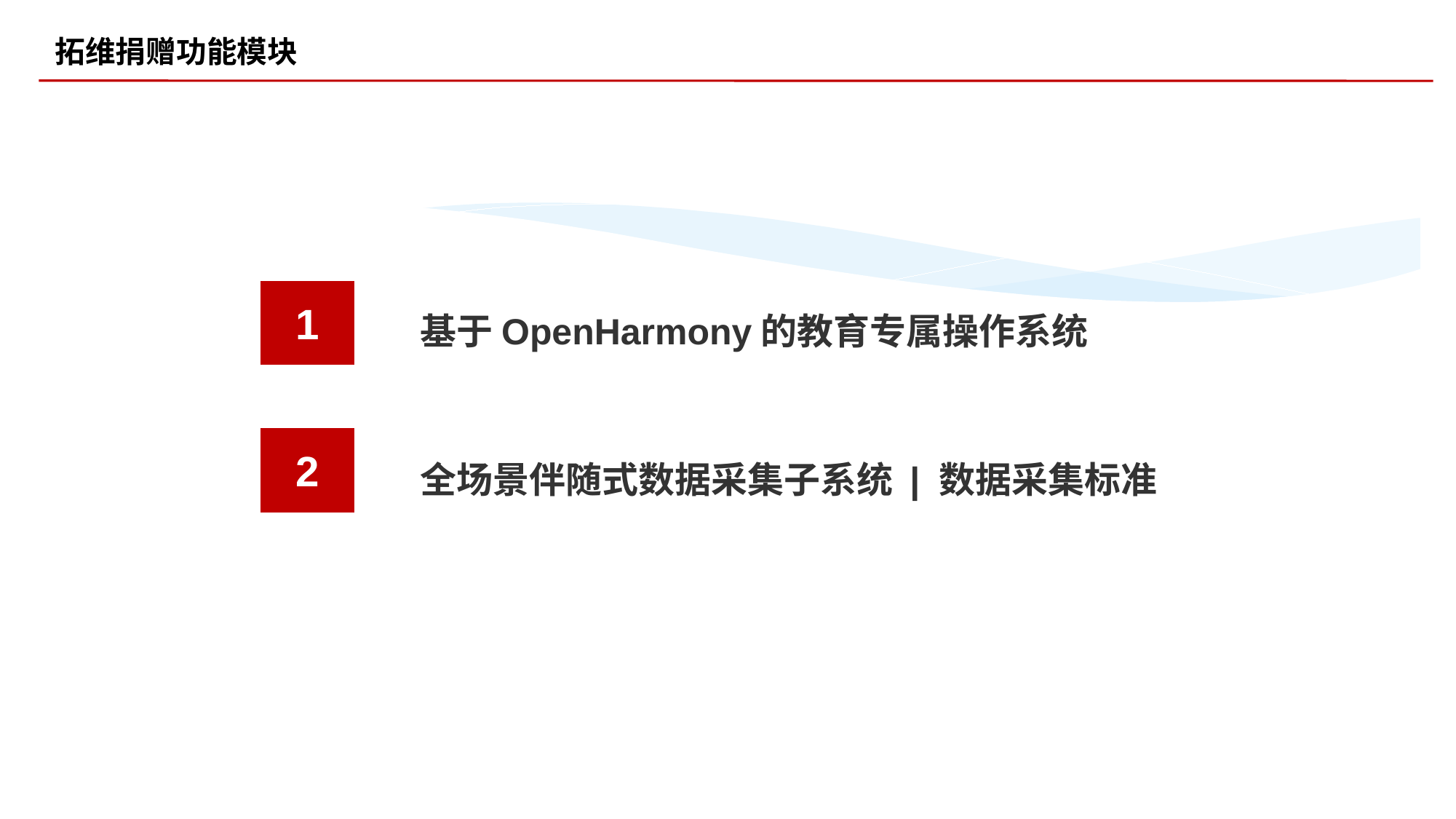

拓维捐赠功能模块

1
基于OpenHarmony的教育专属操作系统
2
2
全场景伴随式数据采集子系统 | 数据采集标准